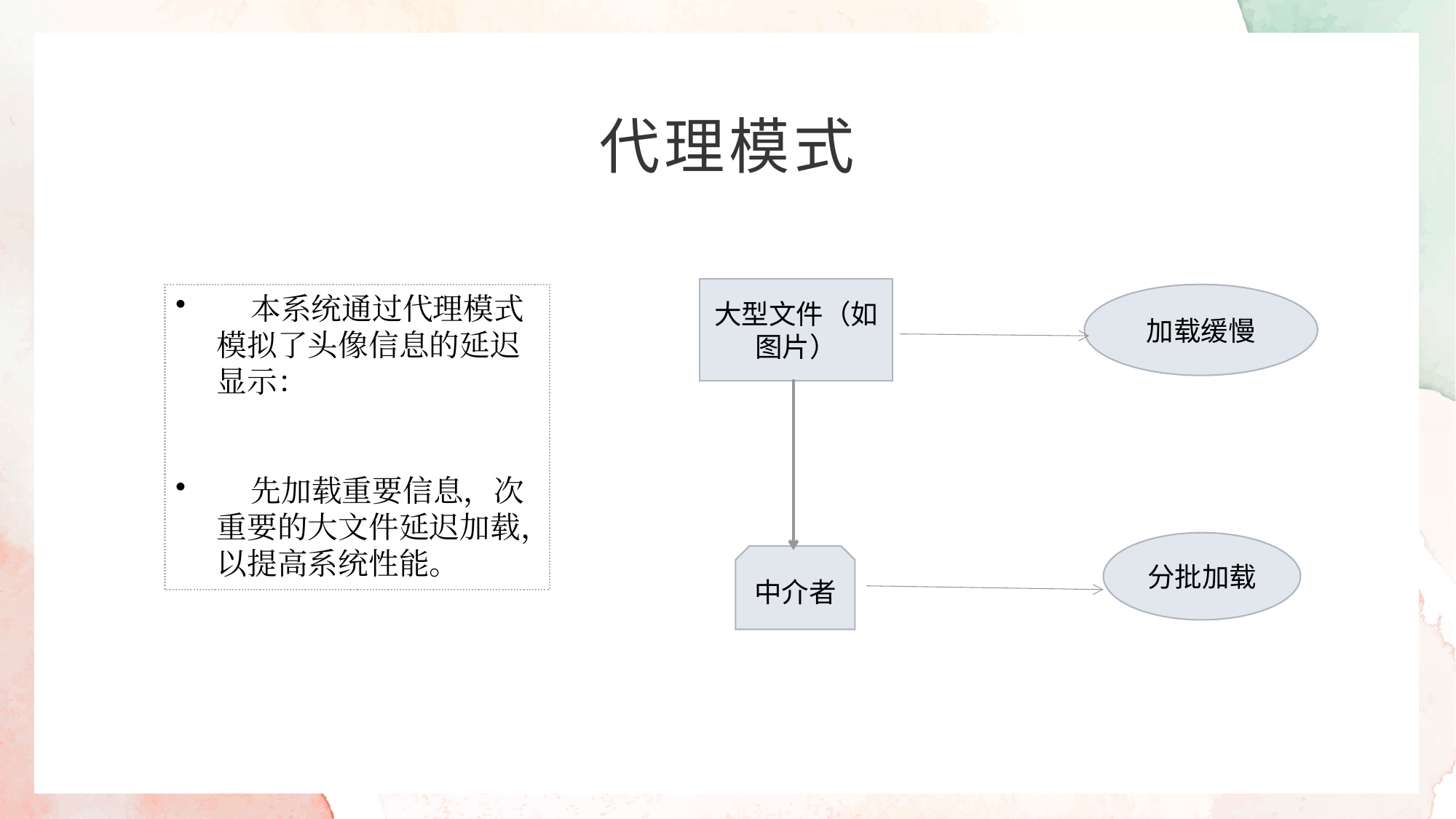

代理模式
大型文件（如图片）
    本系统通过代理模式模拟了头像信息的延迟显示：

    先加载重要信息，次重要的大文件延迟加载，以提高系统性能。

加载缓慢
分批加载
中介者